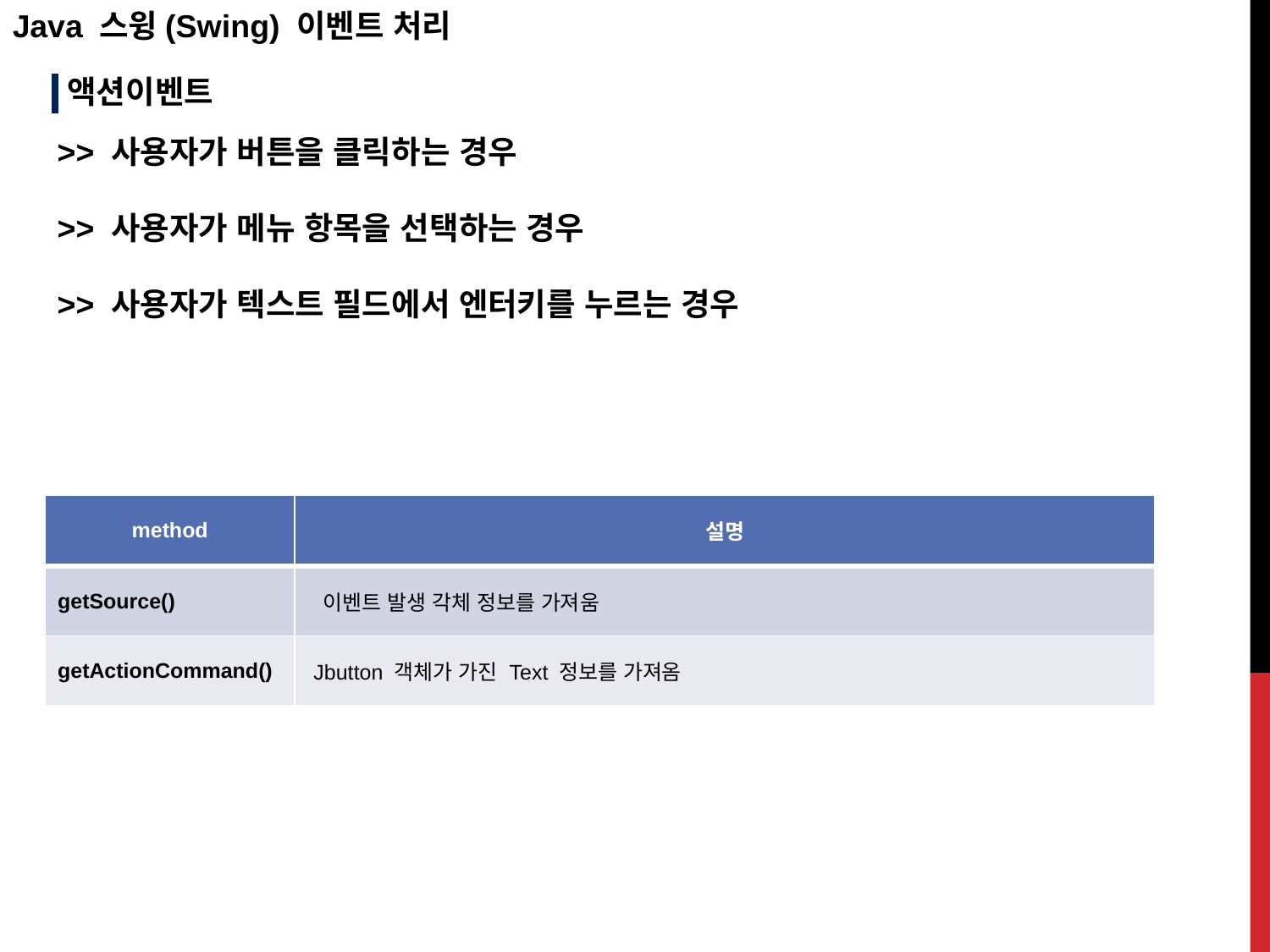

Java 스윙(Swing) 이벤트 처리
액션이벤트
>> 사용자가 버튼을 클릭하는 경우

>> 사용자가 메뉴 항목을 선택하는 경우

>> 사용자가 텍스트 필드에서 엔터키를 누르는 경우
| method | 설명 |
| --- | --- |
| getSource() | 이벤트 발생 각체 정보를 가져움 |
| getActionCommand() | Jbutton 객체가 가진 Text 정보를 가져옴 |